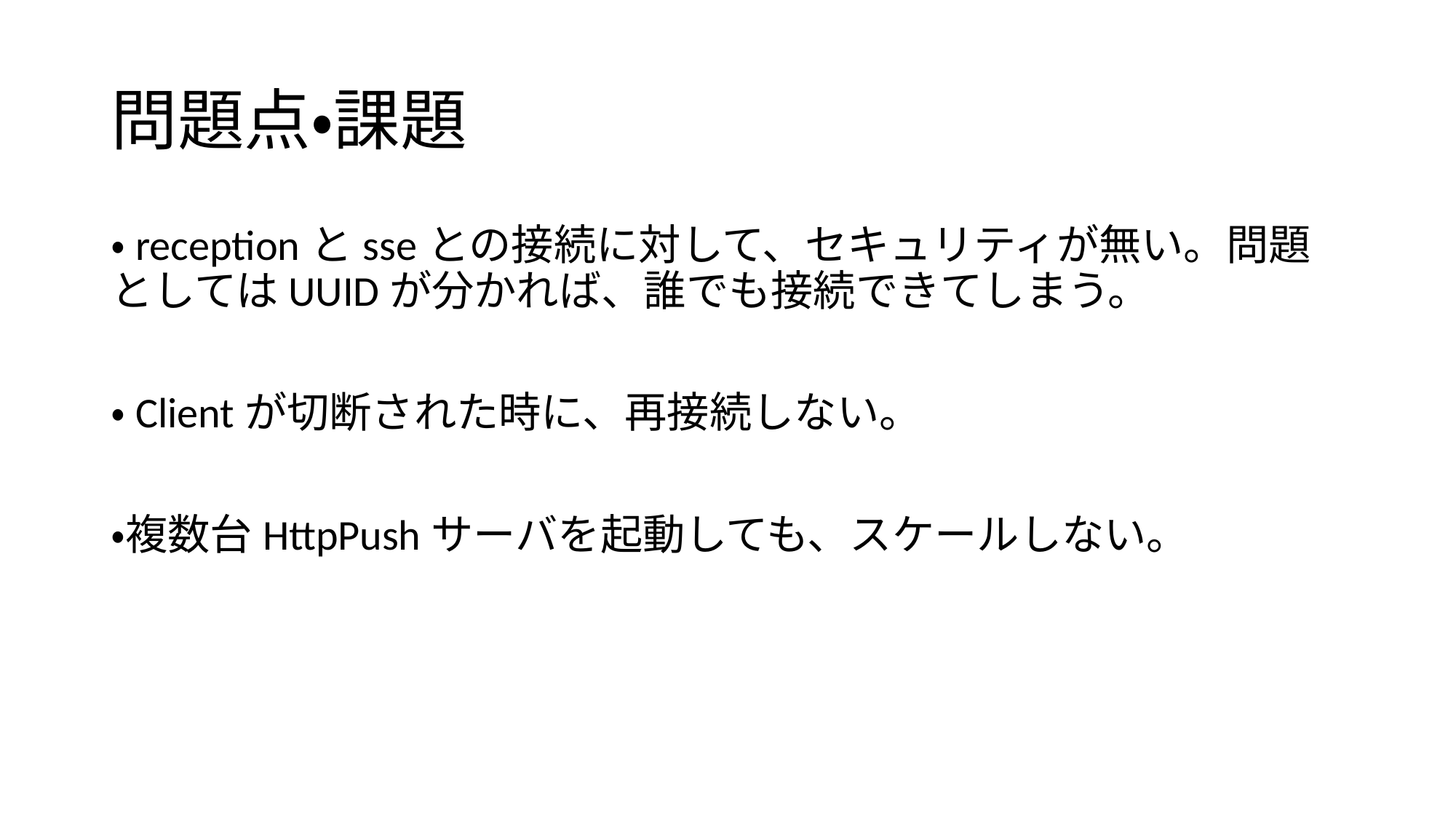

# 問題点・課題
・receptionとsseとの接続に対して、セキュリティが無い。問題としてはUUIDが分かれば、誰でも接続できてしまう。

・Clientが切断された時に、再接続しない。

・複数台HttpPushサーバを起動しても、スケールしない。